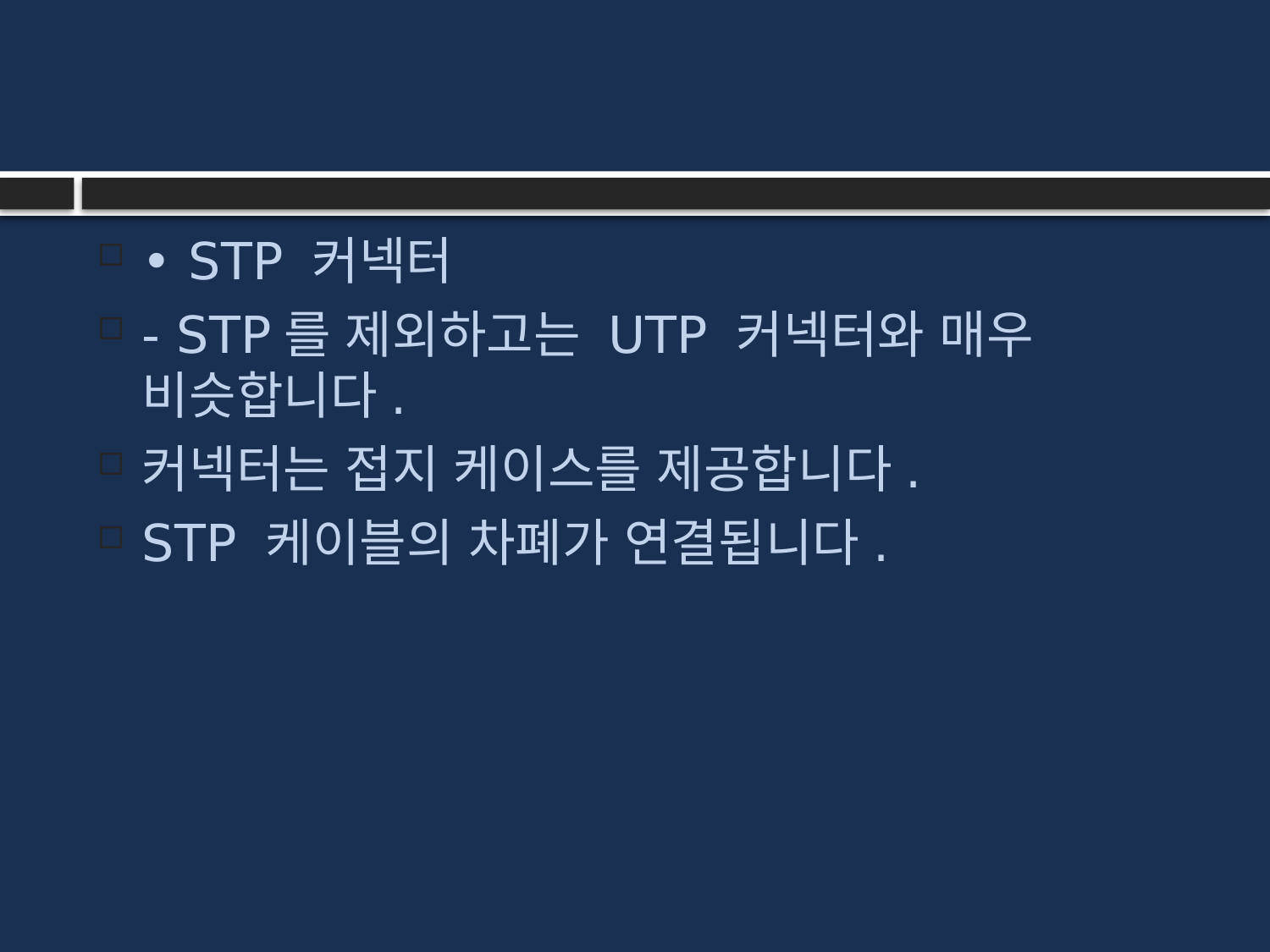

#
• STP 커넥터
- STP를 제외하고는 UTP 커넥터와 매우 비슷합니다.
커넥터는 접지 케이스를 제공합니다.
STP 케이블의 차폐가 연결됩니다.